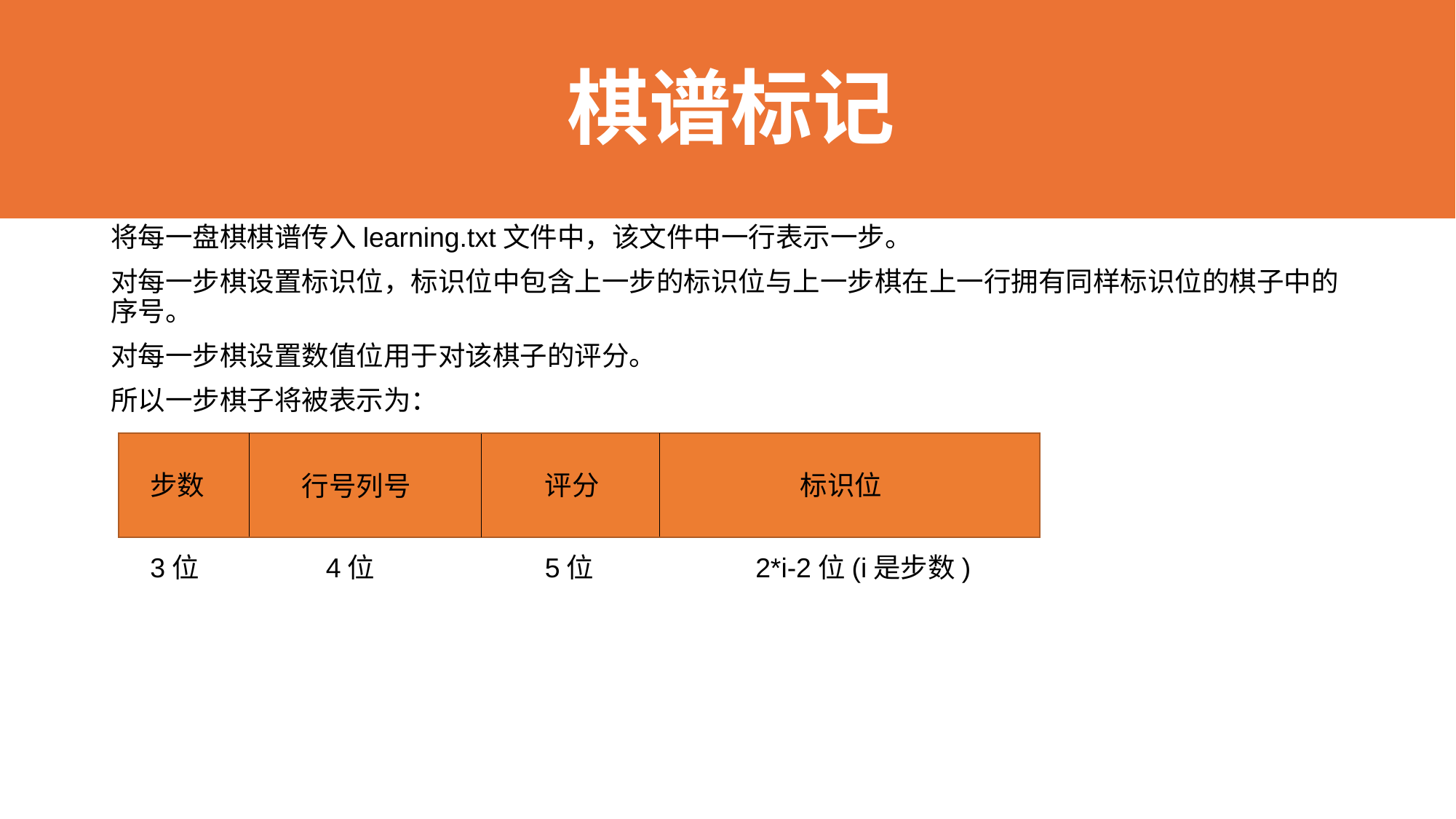

棋谱标记
#
将每一盘棋棋谱传入learning.txt文件中，该文件中一行表示一步。
对每一步棋设置标识位，标识位中包含上一步的标识位与上一步棋在上一行拥有同样标识位的棋子中的序号。
对每一步棋设置数值位用于对该棋子的评分。
所以一步棋子将被表示为：

步数
评分
标识位
行号列号
3位
4位
5位
2*i-2位(i是步数)